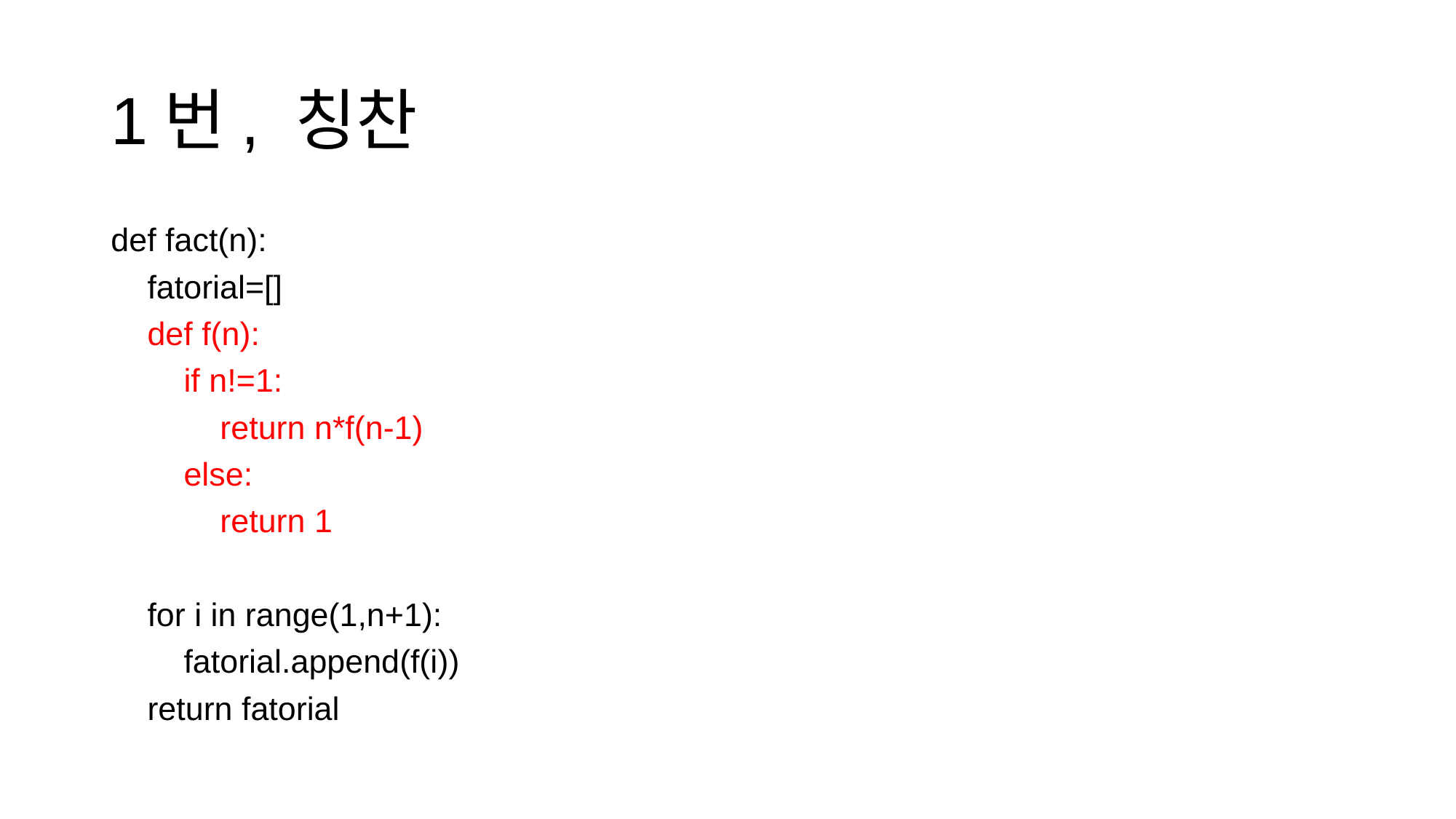

# 1번, 칭찬
def fact(n):
    fatorial=[]
    def f(n):
        if n!=1:
            return n*f(n-1)
        else:
            return 1

    for i in range(1,n+1):
        fatorial.append(f(i))
    return fatorial